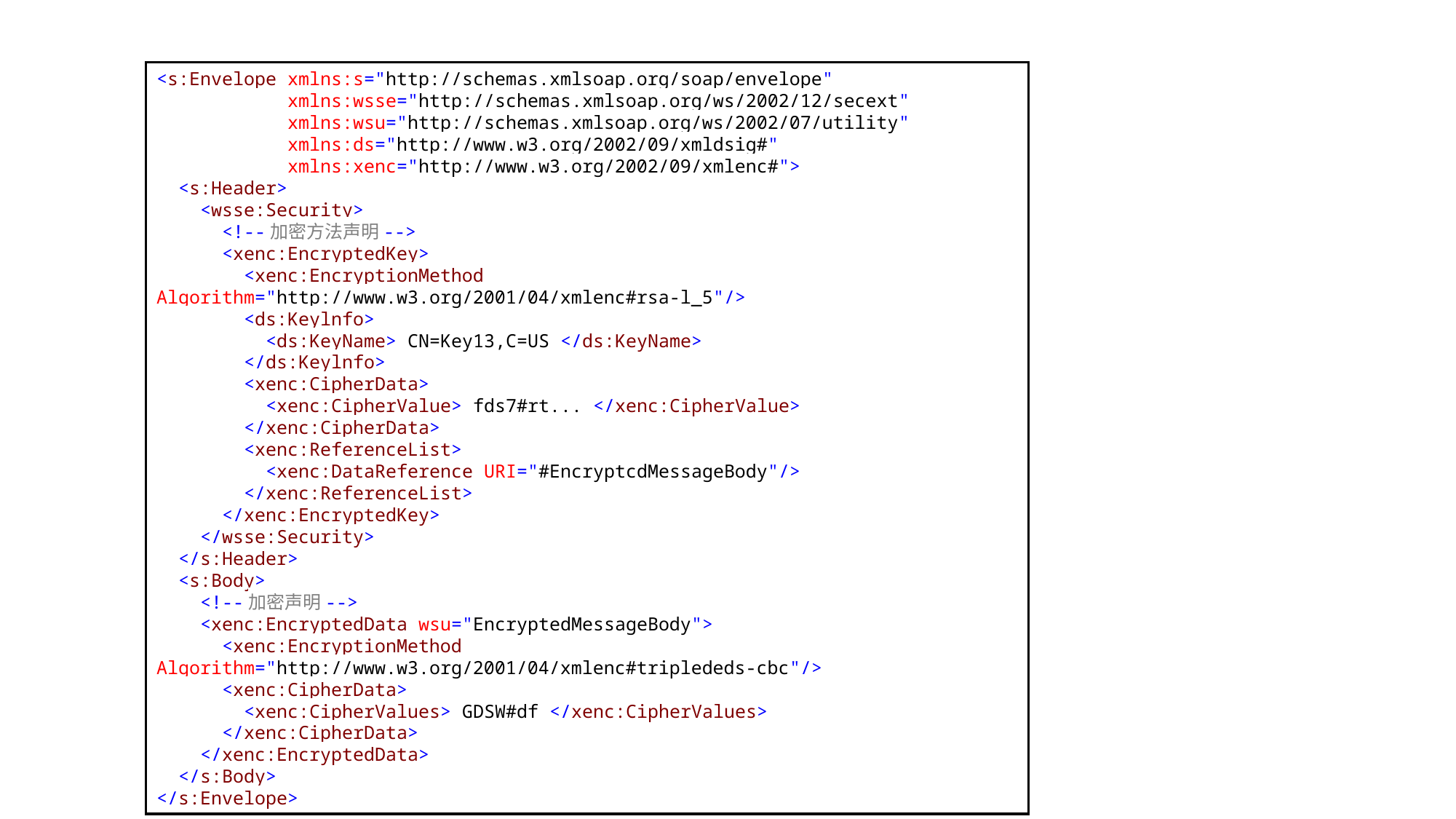

<s:Envelope xmlns:s="http://schemas.xmlsoap.org/soap/envelope"
            xmlns:wsse="http://schemas.xmlsoap.org/ws/2002/12/secext"
            xmlns:wsu="http://schemas.xmlsoap.org/ws/2002/07/utility"
            xmlns:ds="http://www.w3.org/2002/09/xmldsig#"
            xmlns:xenc="http://www.w3.org/2002/09/xmlenc#">
  <s:Header>
    <wsse:Security>
      <!--加密方法声明-->
      <xenc:EncryptedKey>
        <xenc:EncryptionMethod Algorithm="http://www.w3.org/2001/04/xmlenc#rsa-l_5"/>
        <ds:Keylnfo>
	<ds:KeyName> CN=Key13,C=US </ds:KeyName>
        </ds:Keylnfo>
        <xenc:CipherData>
	<xenc:CipherValue> fds7#rt... </xenc:CipherValue>
        </xenc:CipherData>
        <xenc:ReferenceList>
	<xenc:DataReference URI="#EncryptcdMessageBody"/>
        </xenc:ReferenceList>
      </xenc:EncryptedKey>
    </wsse:Security>
  </s:Header>
  <s:Body>
    <!--加密声明-->
    <xenc:EncryptedData wsu="EncryptedMessageBody">
      <xenc:EncryptionMethod Algorithm="http://www.w3.org/2001/04/xmlenc#triplededs-cbc"/>
      <xenc:CipherData>
        <xenc:CipherValues> GDSW#df </xenc:CipherValues>
      </xenc:CipherData>
    </xenc:EncryptedData>
  </s:Body>
</s:Envelope>